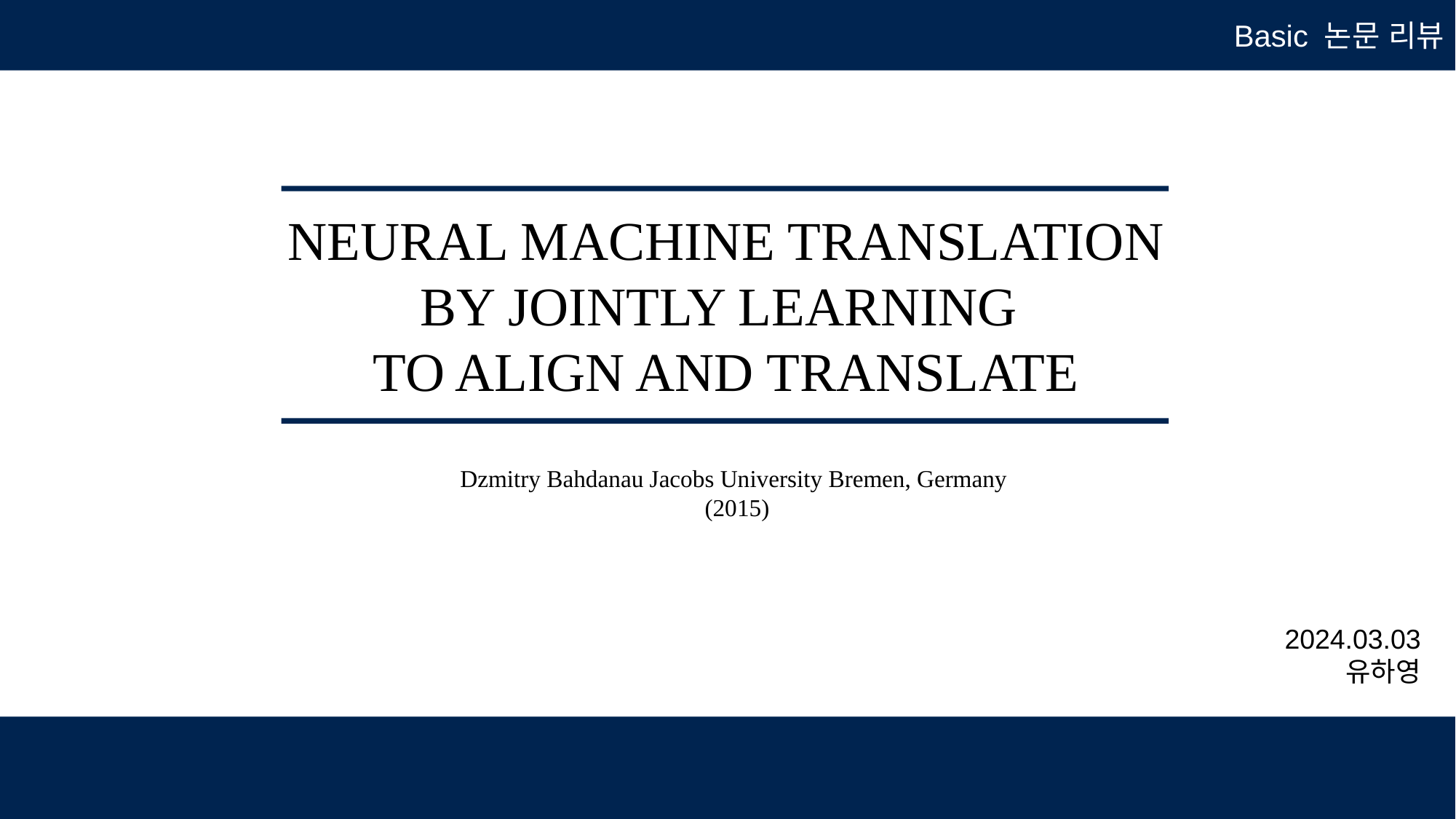

Basic 논문 리뷰

NEURAL MACHINE TRANSLATION BY JOINTLY LEARNING
TO ALIGN AND TRANSLATE
Dzmitry Bahdanau Jacobs University Bremen, Germany
(2015)

2024.03.03
유하영